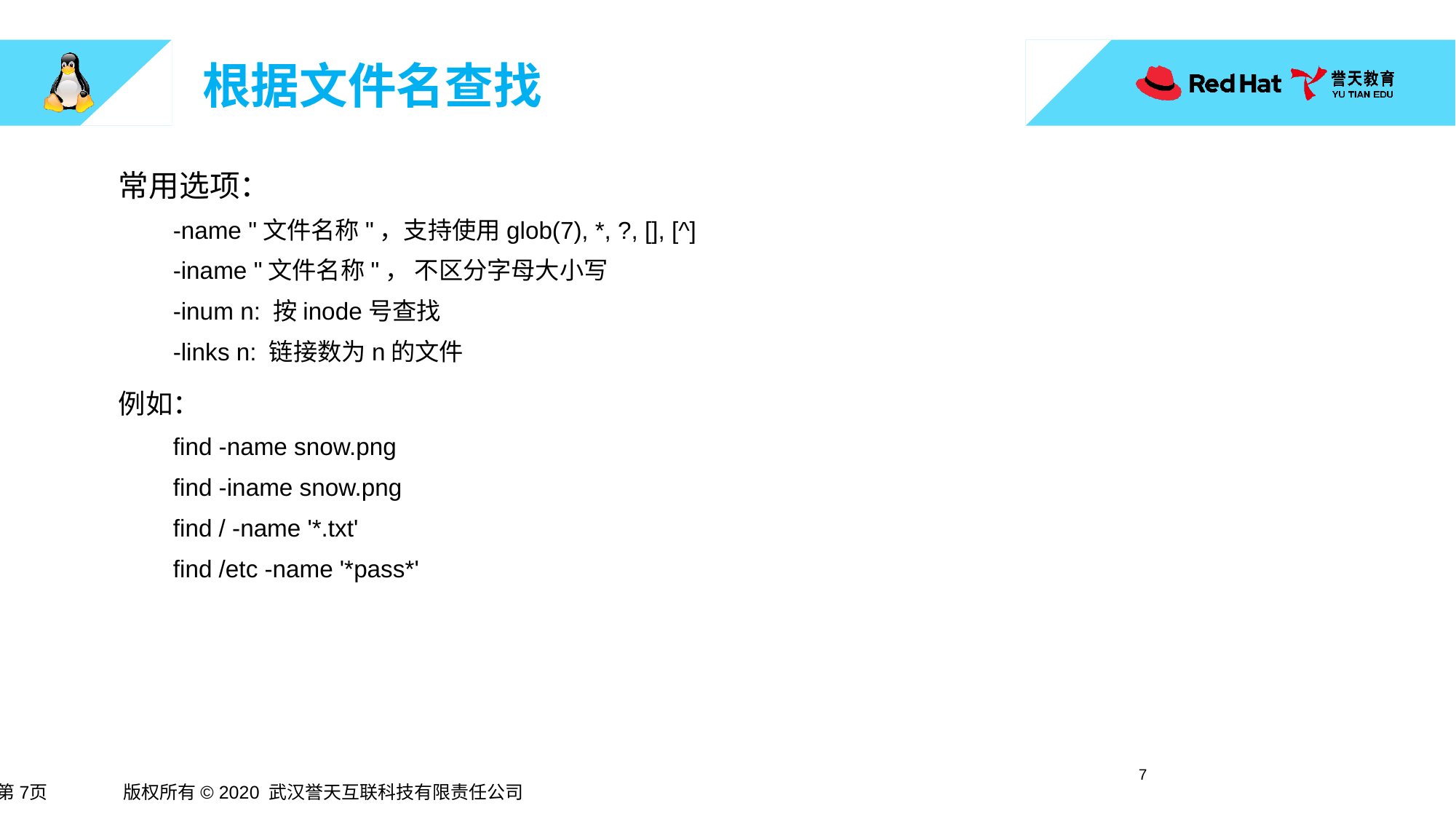

# 根据文件名查找
常用选项：
-name "文件名称"，支持使用glob(7), *, ?, [], [^]
-iname "文件名称"， 不区分字母大小写
-inum n: 按inode号查找
-links n: 链接数为n的文件
例如：
find -name snow.png
find -iname snow.png
find / -name '*.txt'
find /etc -name '*pass*'

7